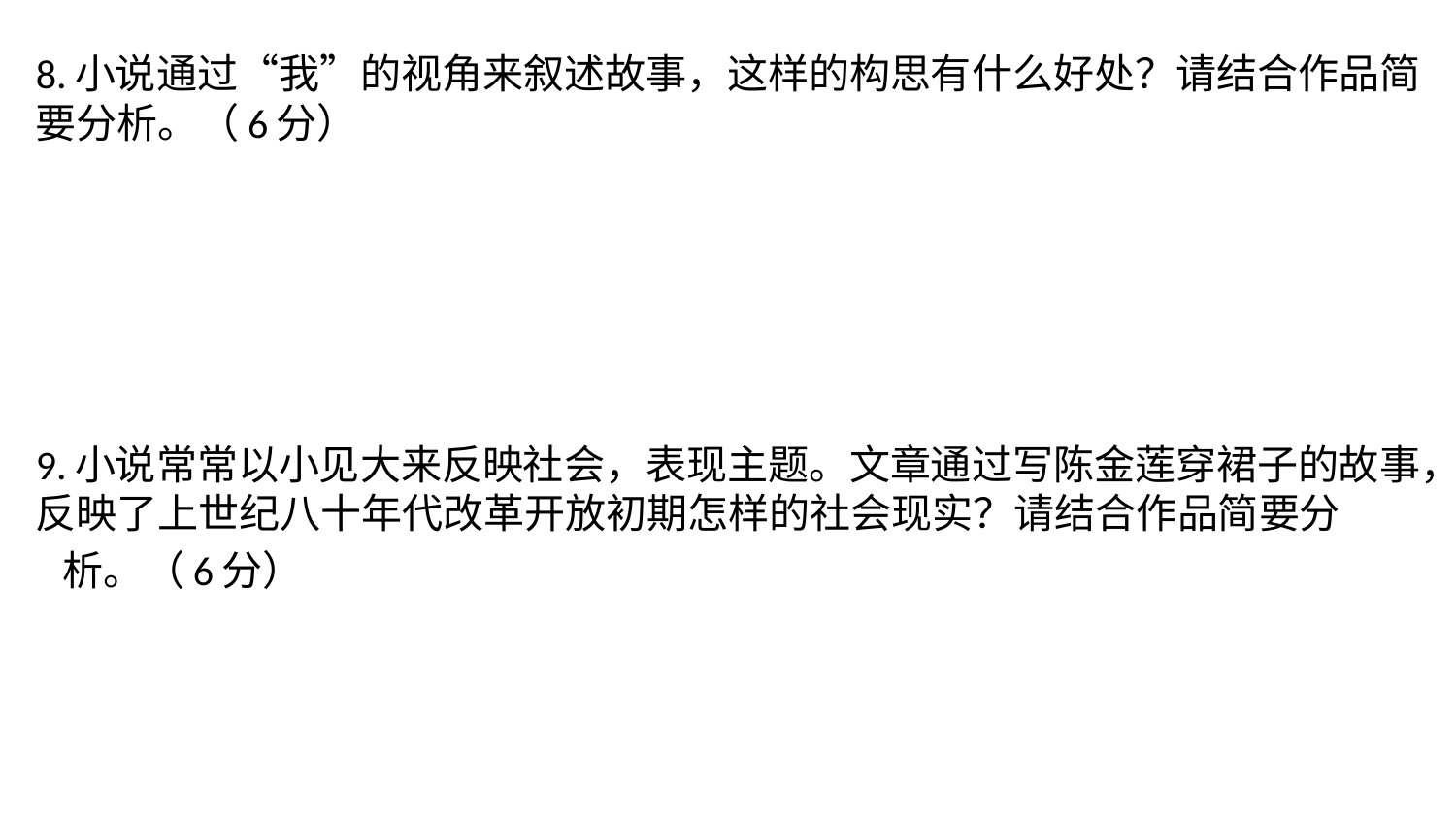

8.小说通过“我”的视角来叙述故事，这样的构思有什么好处？请结合作品简要分析。（6分）

9.小说常常以小见大来反映社会，表现主题。文章通过写陈金莲穿裙子的故事，反映了上世纪八十年代改革开放初期怎样的社会现实？请结合作品简要分
  析。（6分）